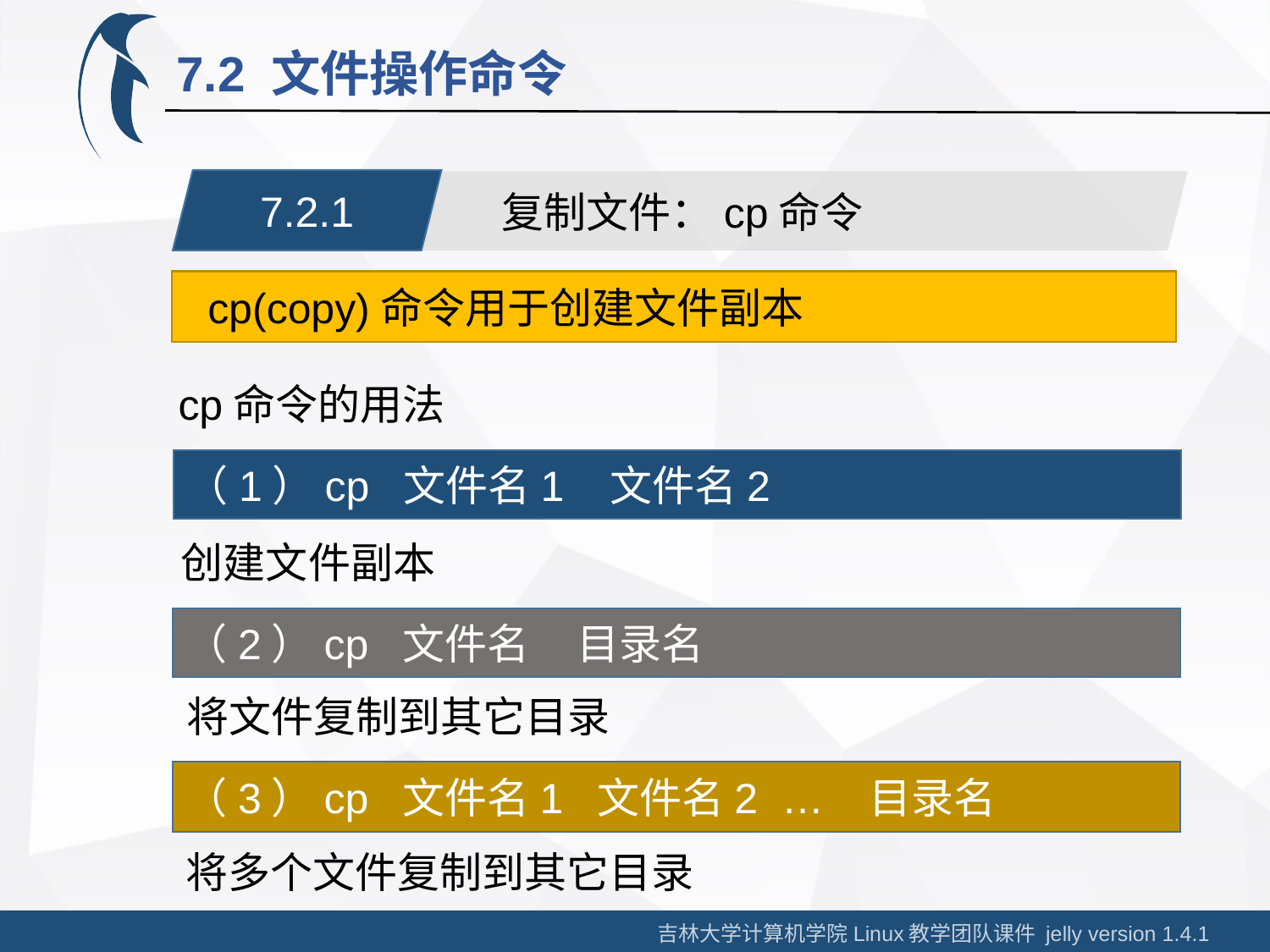

7.2 文件操作命令
7.2.1
复制文件：cp命令
  cp(copy)命令用于创建文件副本
cp命令的用法
（1）cp  文件名1   文件名2
创建文件副本
（2）cp  文件名     目录名
将文件复制到其它目录
（3）cp  文件名1  文件名2  …   目录名
将多个文件复制到其它目录